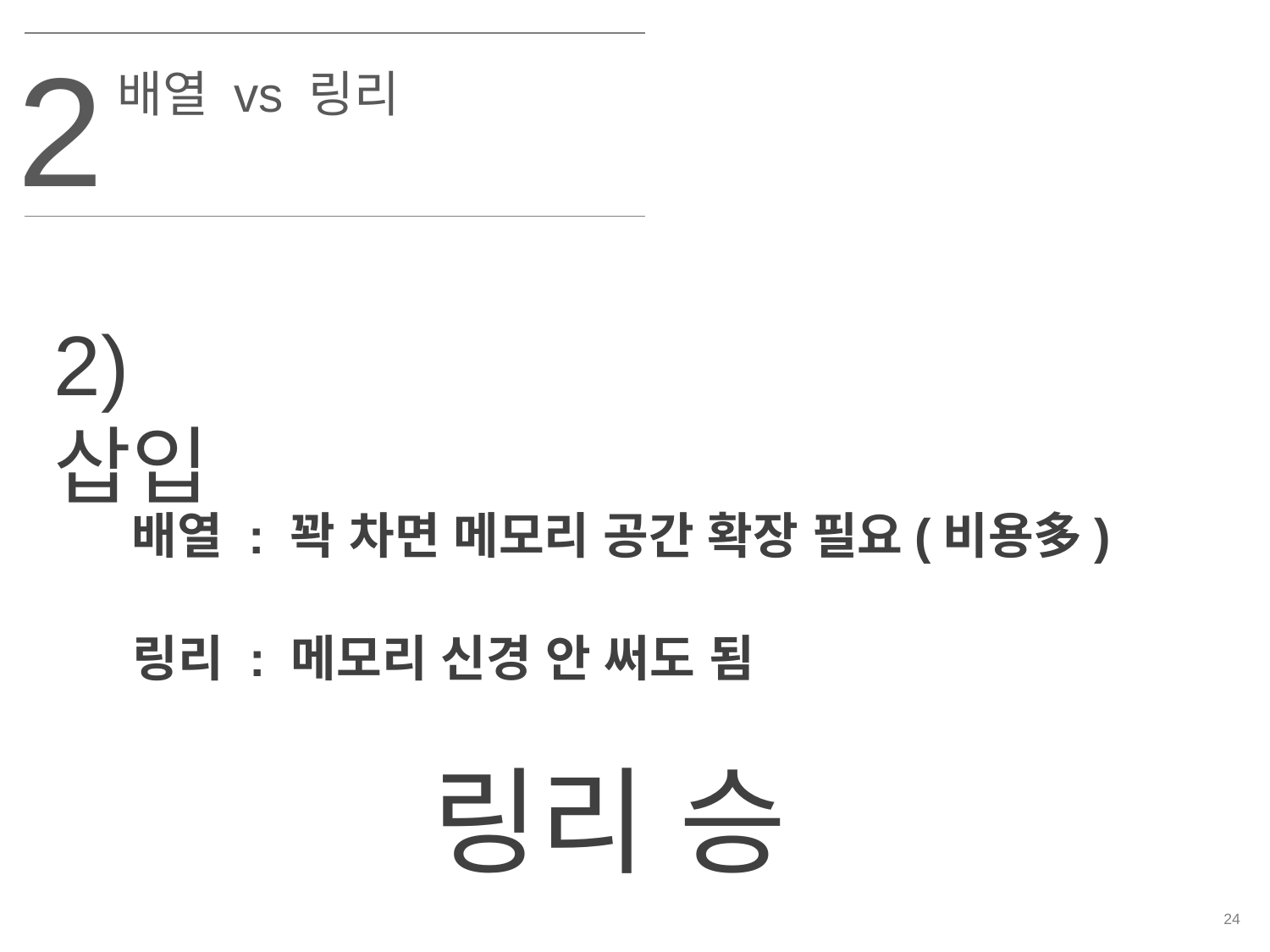

2
배열 vs 링리
2) 삽입
배열 : 꽉 차면 메모리 공간 확장 필요(비용多)
링리 : 메모리 신경 안 써도 됨
링리 승